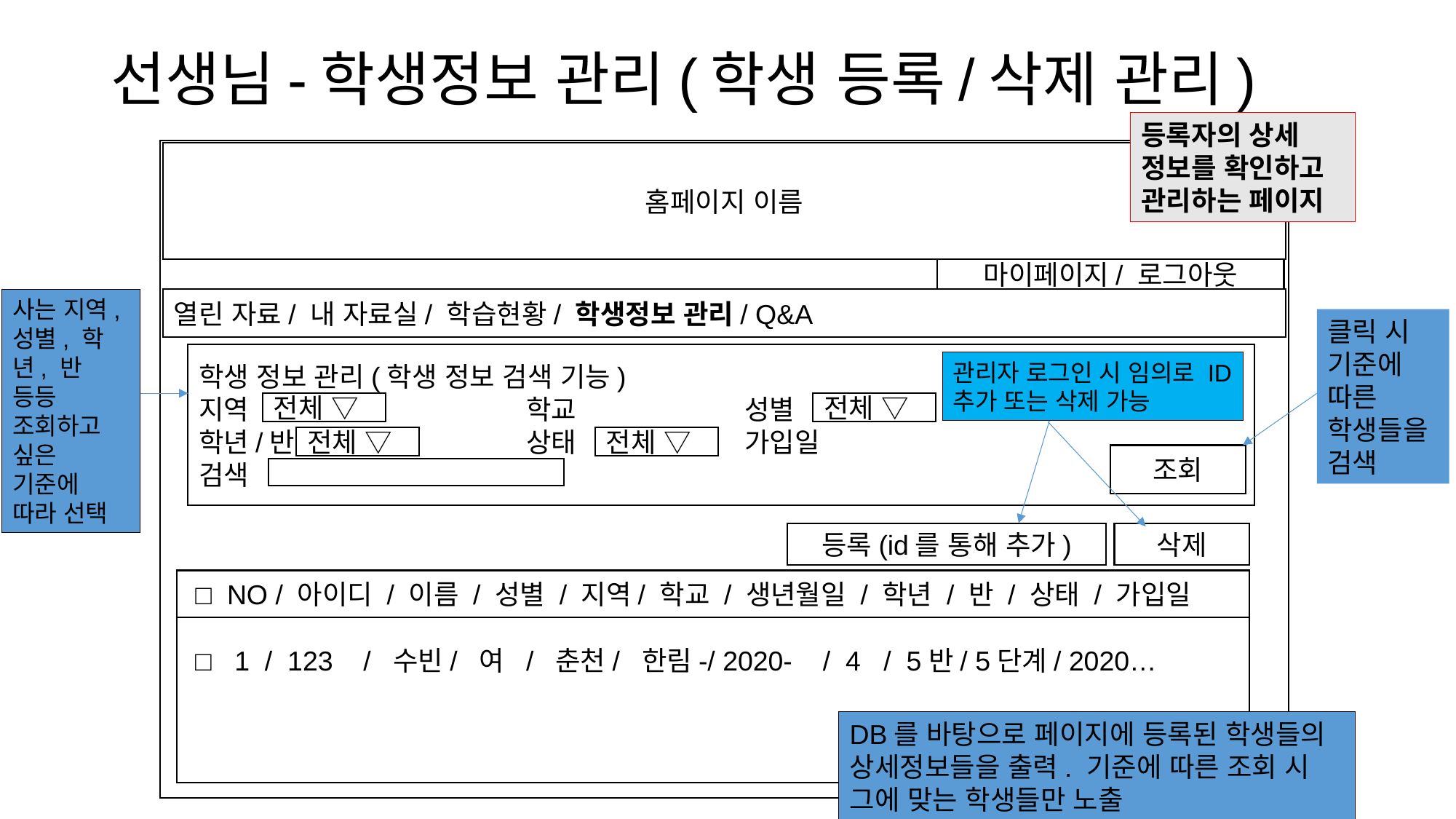

# 선생님-학생정보 관리(학생 등록/삭제 관리)
등록자의 상세 정보를 확인하고 관리하는 페이지

홈페이지 이름
마이페이지/ 로그아웃
사는 지역, 성별, 학년, 반 등등 조회하고 싶은 기준에 따라 선택
열린 자료/ 내 자료실/ 학습현황/ 학생정보 관리/ Q&A
클릭 시 기준에 따른 학생들을 검색
학생 정보 관리(학생 정보 검색 기능)
지역			학교		성별
학년/반			상태		가입일
검색
전체 ▽
전체 ▽
전체 ▽
전체 ▽

관리자 로그인 시 임의로 ID추가 또는 삭제 가능
조회
등록(id를 통해 추가)
삭제
 □   1  /  123    /  수빈/  여  /  춘천/  한림-/ 2020-    /  4   /  5반/ 5단계/ 2020…

 □  NO / 아이디 / 이름 / 성별 / 지역/ 학교 / 생년월일 / 학년 / 반 / 상태 / 가입일
DB를 바탕으로 페이지에 등록된 학생들의 상세정보들을 출력. 기준에 따른 조회 시 그에 맞는 학생들만 노출